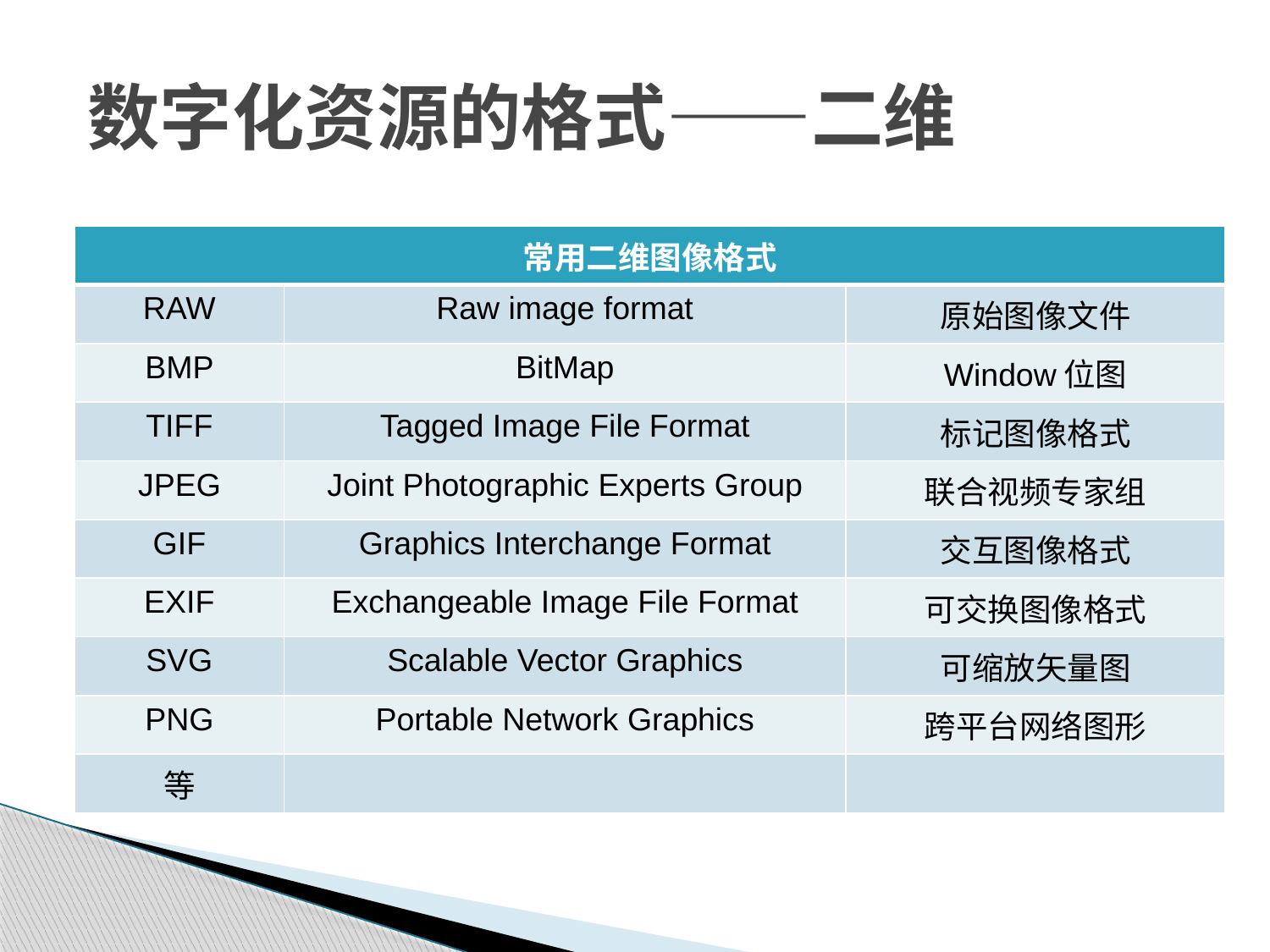

数字化资源的格式——二维
| 常用二维图像格式 |  |  |
| --- | --- | --- |
| RAW | Raw image format | 原始图像文件 |
| BMP | BitMap | Window位图 |
| TIFF | Tagged Image File Format | 标记图像格式 |
| JPEG | Joint Photographic Experts Group | 联合视频专家组 |
| GIF | Graphics Interchange Format | 交互图像格式 |
| EXIF | Exchangeable Image File Format | 可交换图像格式 |
| SVG | Scalable Vector Graphics | 可缩放矢量图 |
| PNG | Portable Network Graphics | 跨平台网络图形 |
| 等 |  |  |